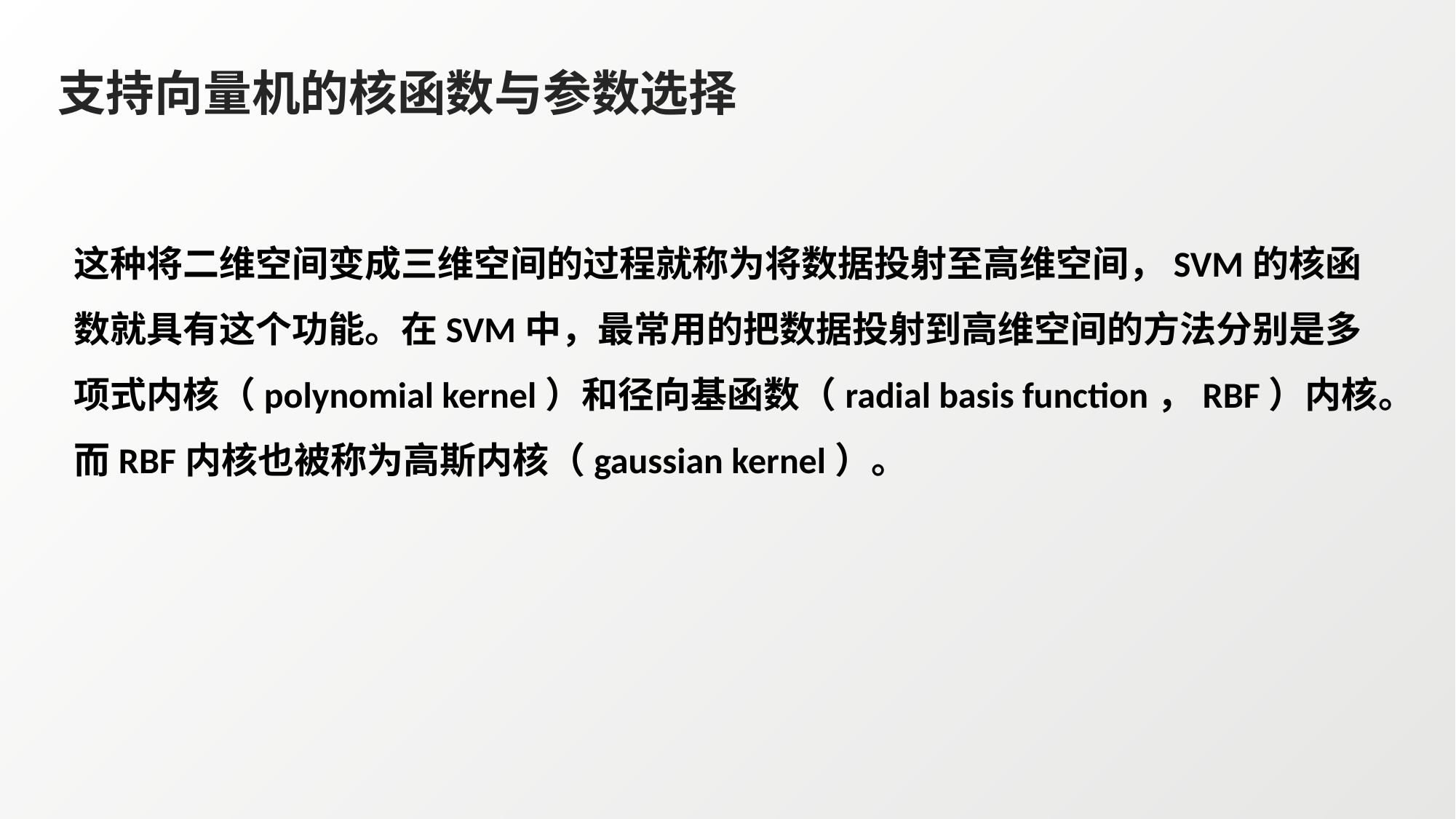

# 支持向量机的核函数与参数选择
这种将二维空间变成三维空间的过程就称为将数据投射至高维空间，SVM的核函数就具有这个功能。在SVM中，最常用的把数据投射到高维空间的方法分别是多项式内核（polynomial kernel）和径向基函数（radial basis function，RBF）内核。而RBF内核也被称为高斯内核（gaussian kernel）。